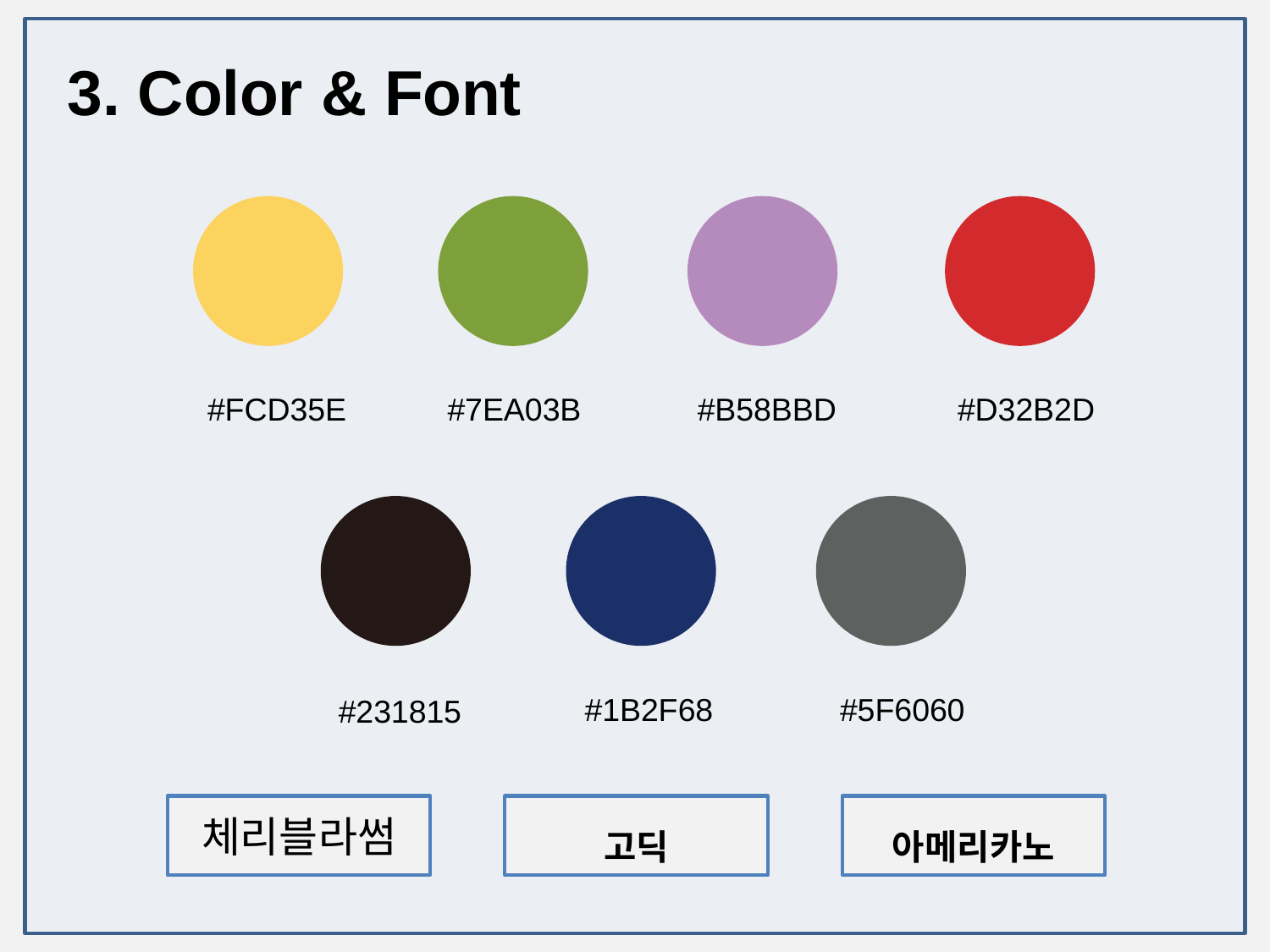

3. Color & Font

#FCD35E
#7EA03B
#B58BBD
#D32B2D

#5F6060
#1B2F68
#231815
체리블라썸
고딕
아메리카노